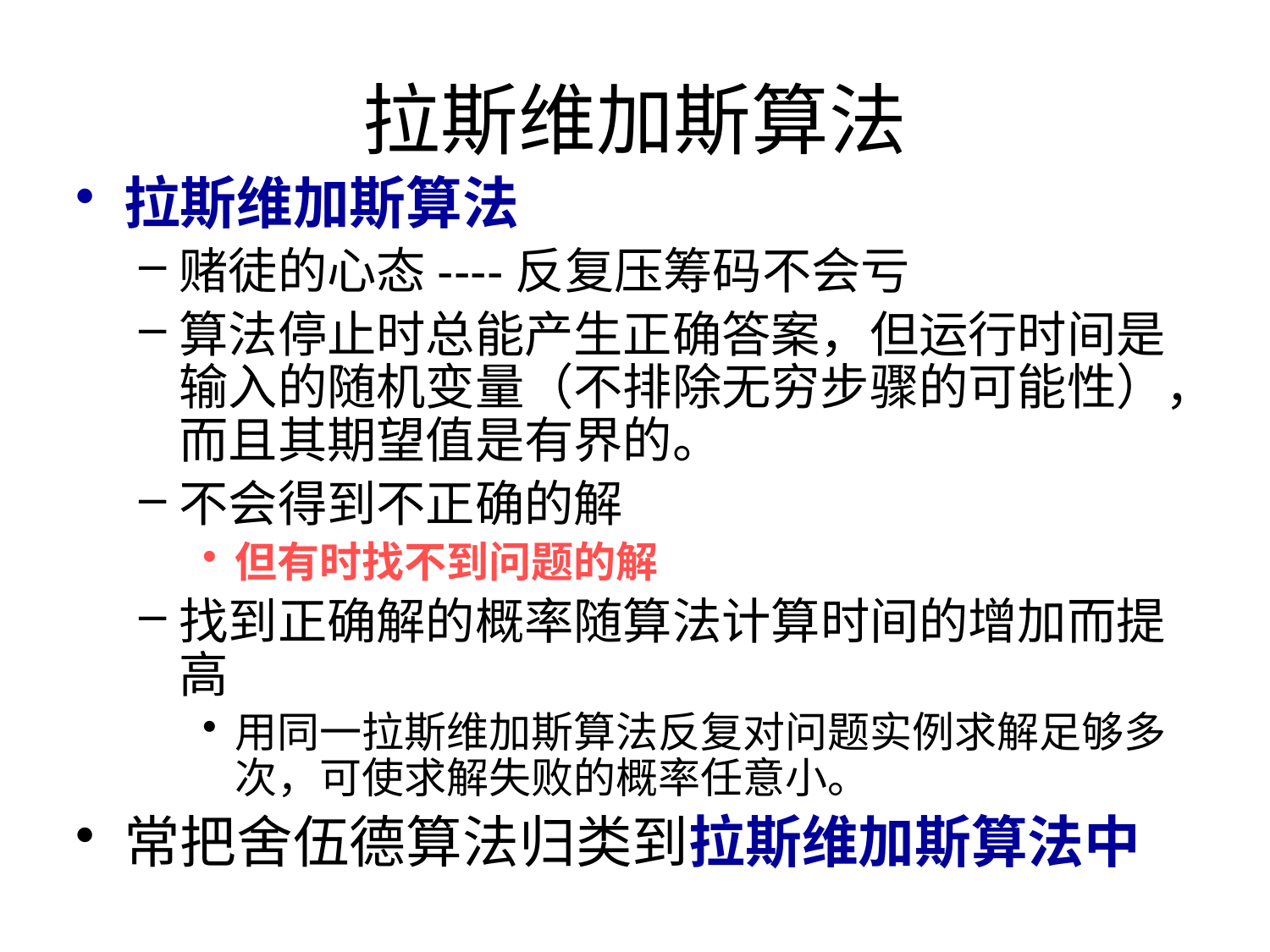

# 拉斯维加斯算法
拉斯维加斯算法
赌徒的心态----反复压筹码不会亏
算法停止时总能产生正确答案，但运行时间是输入的随机变量（不排除无穷步骤的可能性），而且其期望值是有界的。
不会得到不正确的解
但有时找不到问题的解
找到正确解的概率随算法计算时间的增加而提高
用同一拉斯维加斯算法反复对问题实例求解足够多次，可使求解失败的概率任意小。
常把舍伍德算法归类到拉斯维加斯算法中